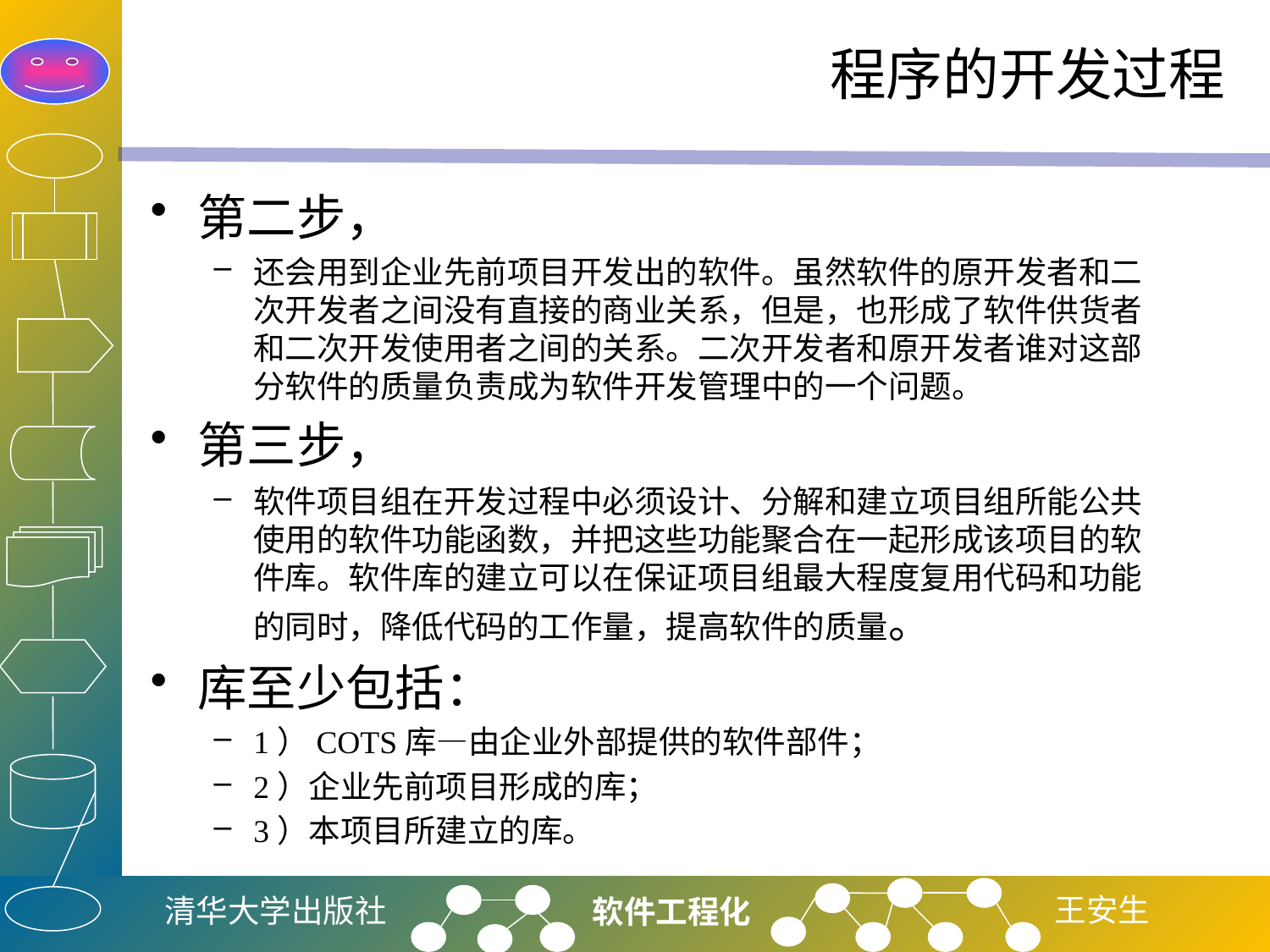

# 程序的开发过程
第二步，
还会用到企业先前项目开发出的软件。虽然软件的原开发者和二次开发者之间没有直接的商业关系，但是，也形成了软件供货者和二次开发使用者之间的关系。二次开发者和原开发者谁对这部分软件的质量负责成为软件开发管理中的一个问题。
第三步，
软件项目组在开发过程中必须设计、分解和建立项目组所能公共使用的软件功能函数，并把这些功能聚合在一起形成该项目的软件库。软件库的建立可以在保证项目组最大程度复用代码和功能的同时，降低代码的工作量，提高软件的质量。
库至少包括：
1）COTS库—由企业外部提供的软件部件；
2）企业先前项目形成的库；
3）本项目所建立的库。